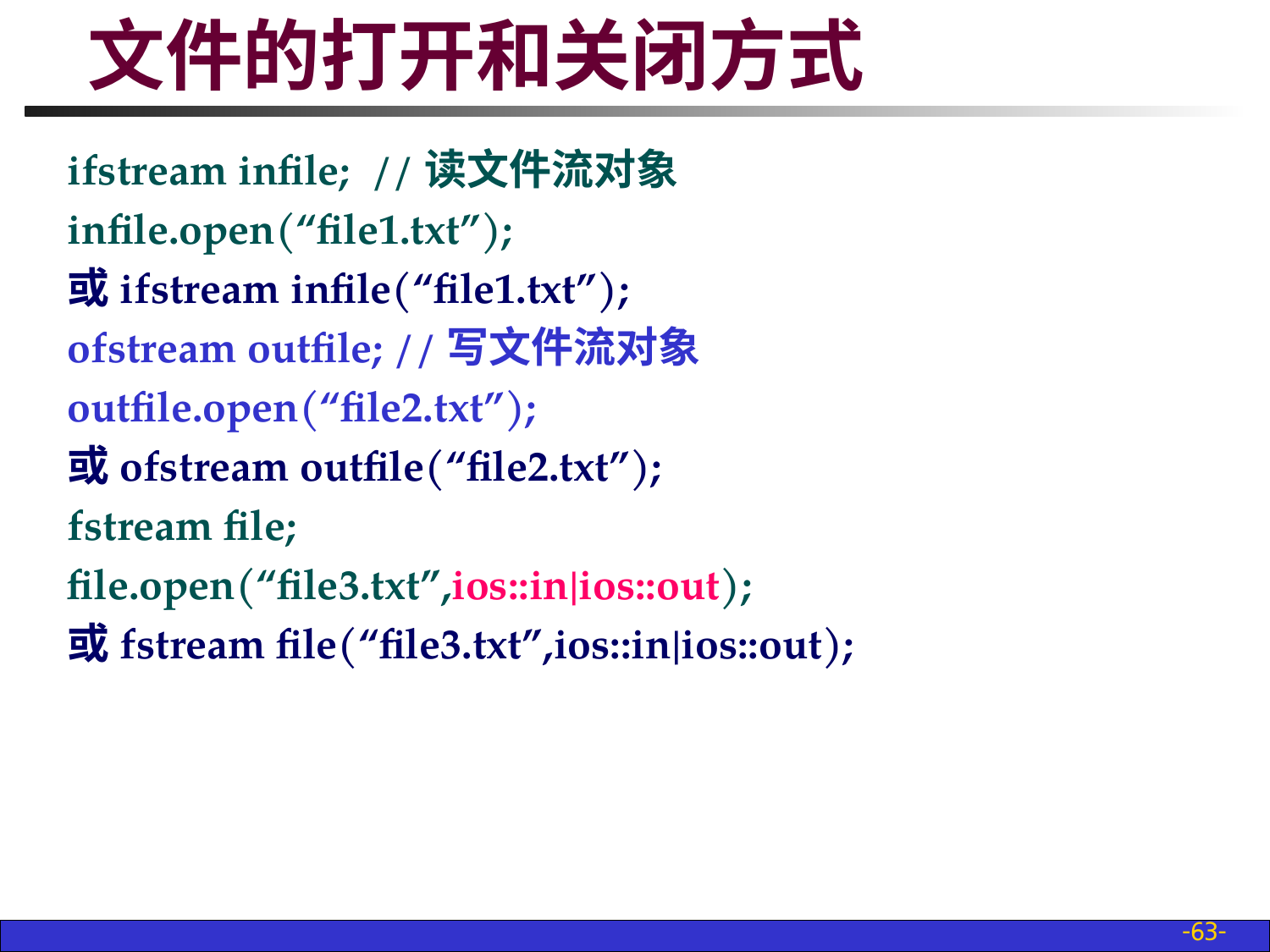

# 文件的打开和关闭方式
ifstream infile;  //读文件流对象
infile.open(“file1.txt”);
或ifstream infile(“file1.txt”);
ofstream outfile; //写文件流对象
outfile.open(“file2.txt”);
或ofstream outfile(“file2.txt”);
fstream file;
file.open(“file3.txt”,ios::in|ios::out);
或fstream file(“file3.txt”,ios::in|ios::out);
-63-